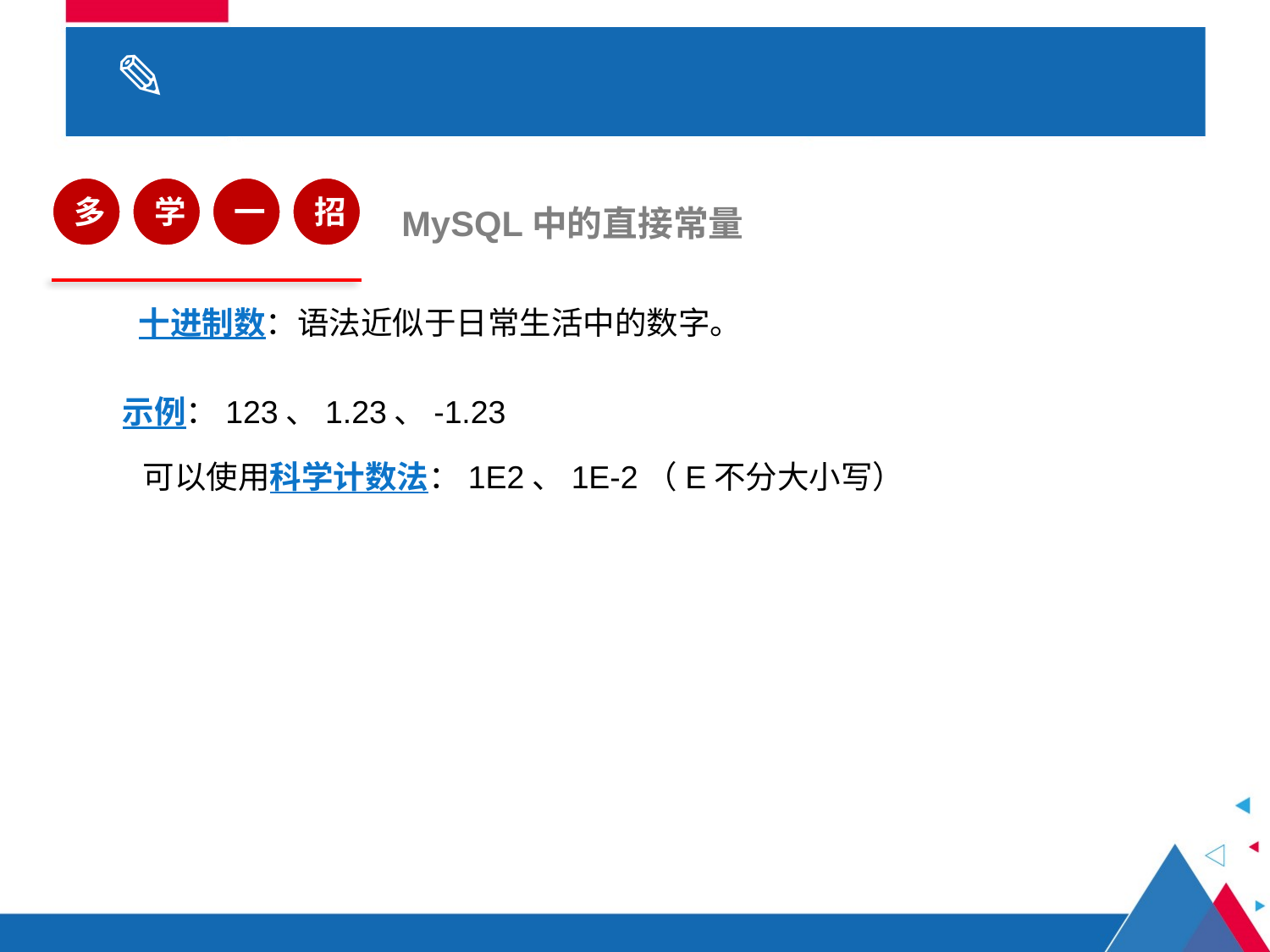

# 3.1 数据类型
多
学
一
招
MySQL中的直接常量
十进制数：语法近似于日常生活中的数字。
示例：123、1.23、-1.23
可以使用科学计数法：1E2、1E-2（E不分大小写）